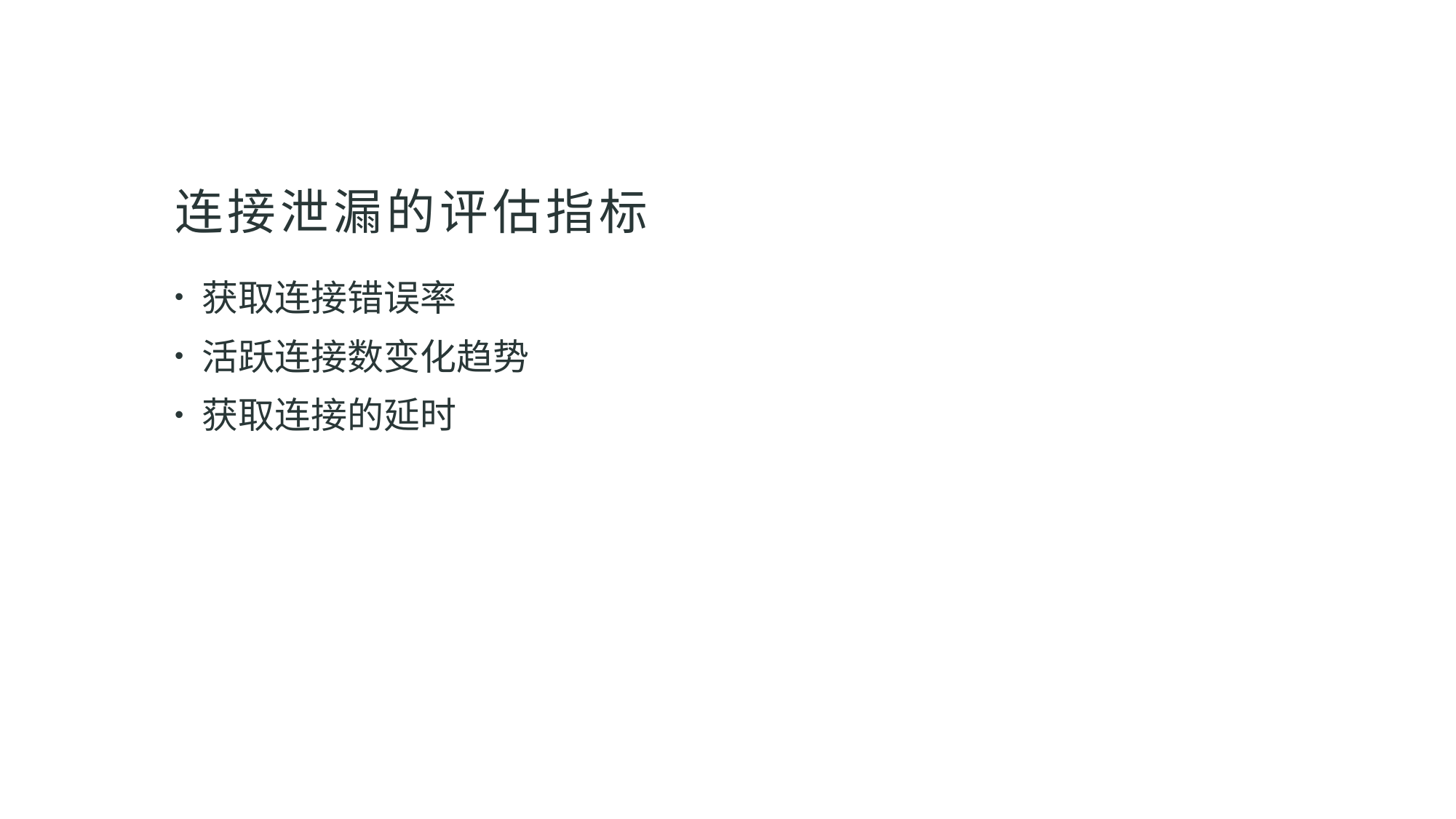

# 连接泄漏的评估指标
获取连接错误率
活跃连接数变化趋势
获取连接的延时